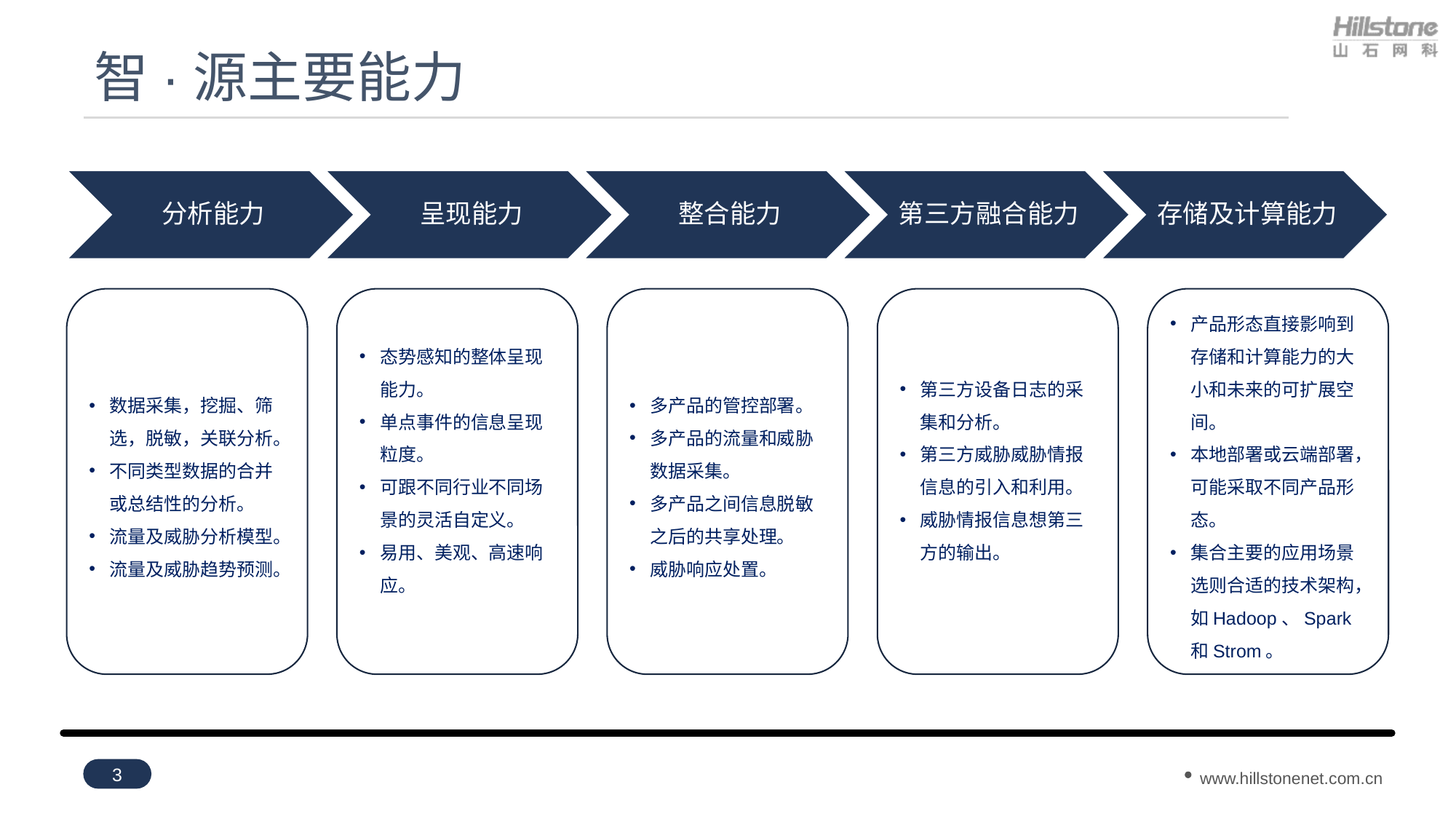

# 智·源主要能力
分析能力
呈现能力
整合能力
第三方融合能力
存储及计算能力
态势感知的整体呈现能力。
单点事件的信息呈现粒度。
可跟不同行业不同场景的灵活自定义。
易用、美观、高速响应。

多产品的管控部署。
多产品的流量和威胁数据采集。
多产品之间信息脱敏之后的共享处理。
威胁响应处置。
第三方设备日志的采集和分析。
第三方威胁威胁情报信息的引入和利用。
威胁情报信息想第三方的输出。

产品形态直接影响到存储和计算能力的大小和未来的可扩展空间。
本地部署或云端部署，可能采取不同产品形态。
集合主要的应用场景选则合适的技术架构，如Hadoop、Spark和Strom。
数据采集，挖掘、筛选，脱敏，关联分析。
不同类型数据的合并或总结性的分析。
流量及威胁分析模型。
流量及威胁趋势预测。
3